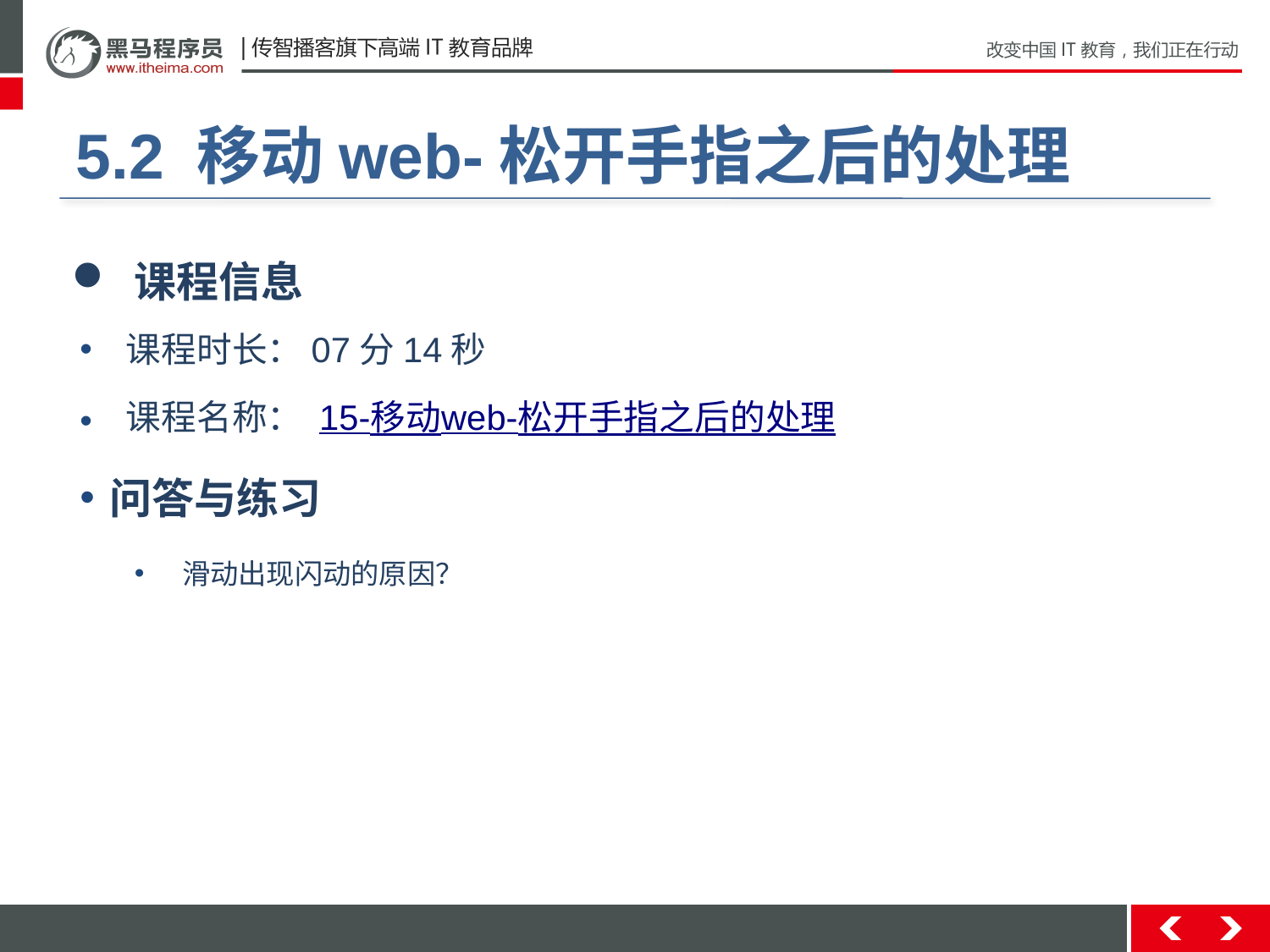

#
5.2 移动web-松开手指之后的处理
 课程信息
 课程时长：07分14秒
 课程名称： 15-移动web-松开手指之后的处理
问答与练习
滑动出现闪动的原因？